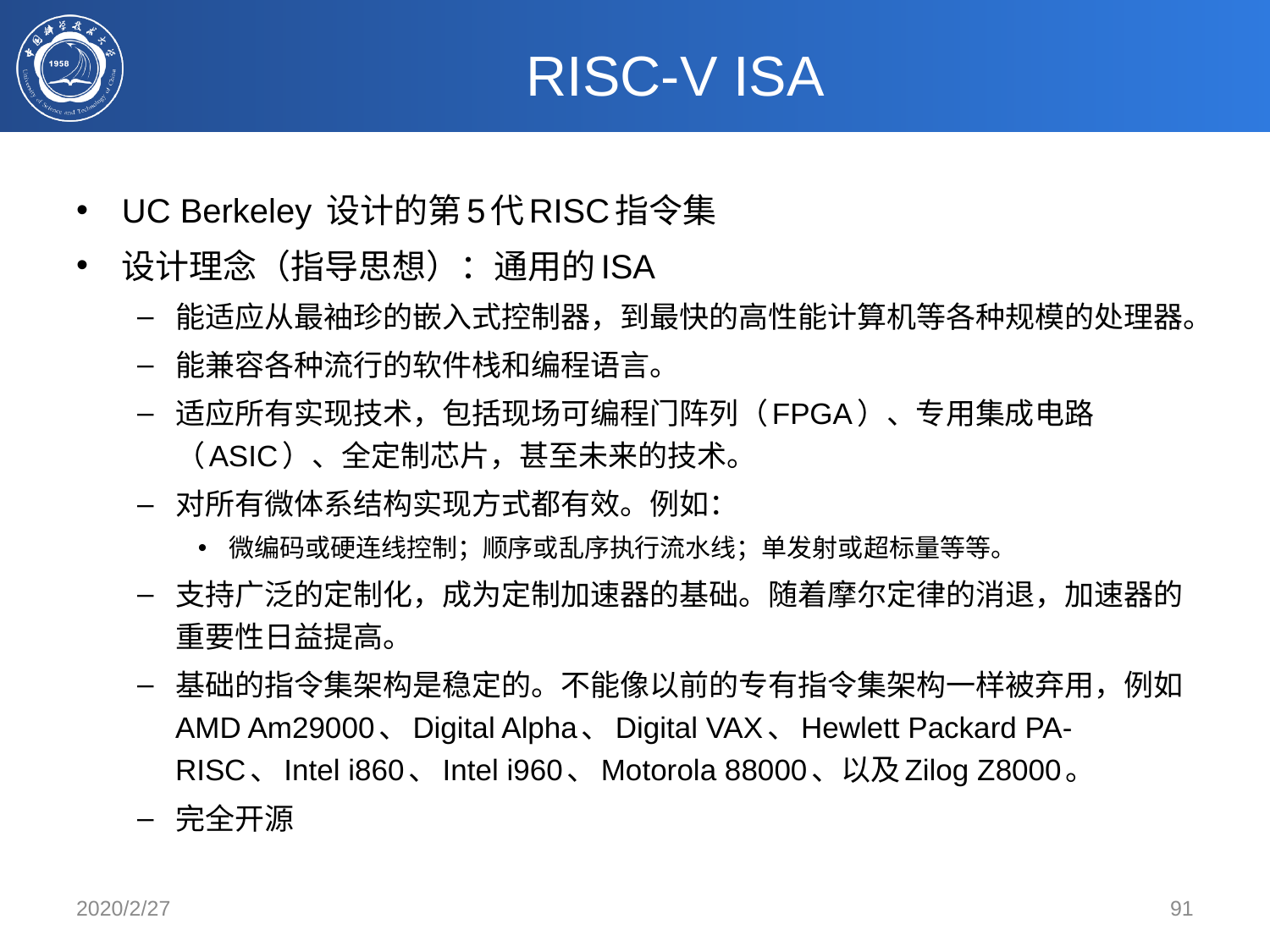

# RISC-V ISA
UC Berkeley 设计的第5代RISC指令集
设计理念（指导思想）：通用的ISA
能适应从最袖珍的嵌入式控制器，到最快的高性能计算机等各种规模的处理器。
能兼容各种流行的软件栈和编程语言。
适应所有实现技术，包括现场可编程门阵列（FPGA）、专用集成电路（ASIC）、全定制芯片，甚至未来的技术。
对所有微体系结构实现方式都有效。例如：
微编码或硬连线控制；顺序或乱序执行流水线；单发射或超标量等等。
支持广泛的定制化，成为定制加速器的基础。随着摩尔定律的消退，加速器的重要性日益提高。
基础的指令集架构是稳定的。不能像以前的专有指令集架构一样被弃用，例如AMD Am29000、Digital Alpha、Digital VAX、Hewlett Packard PA-RISC、Intel i860、Intel i960、Motorola 88000、以及Zilog Z8000。
完全开源

2020/2/27
91